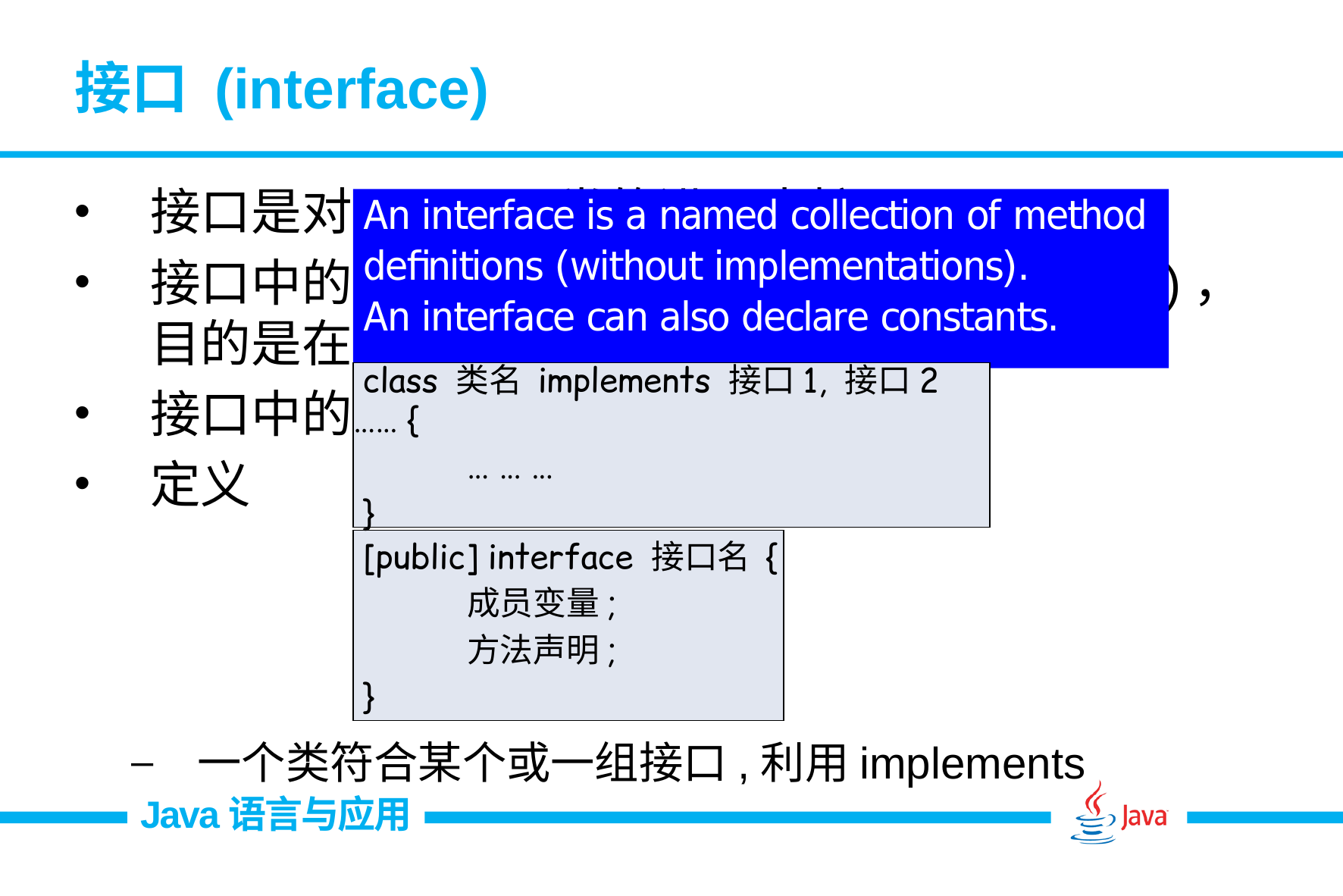

# 接口 (interface)
接口是对abstract类的进一步扩展
接口中的方法都是未实现的(类似于抽象方法)，目的是在实现接口的类之间建立一种协议
接口中的变量都是常量
定义

一个类符合某个或一组接口,利用implements
An interface is a named collection of method
definitions (without implementations).
An interface can also declare constants.
 class 类名 implements 接口1, 接口2 …… {
	… … …
 }
 [public] interface 接口名 {
	成员变量;
	方法声明;
 }